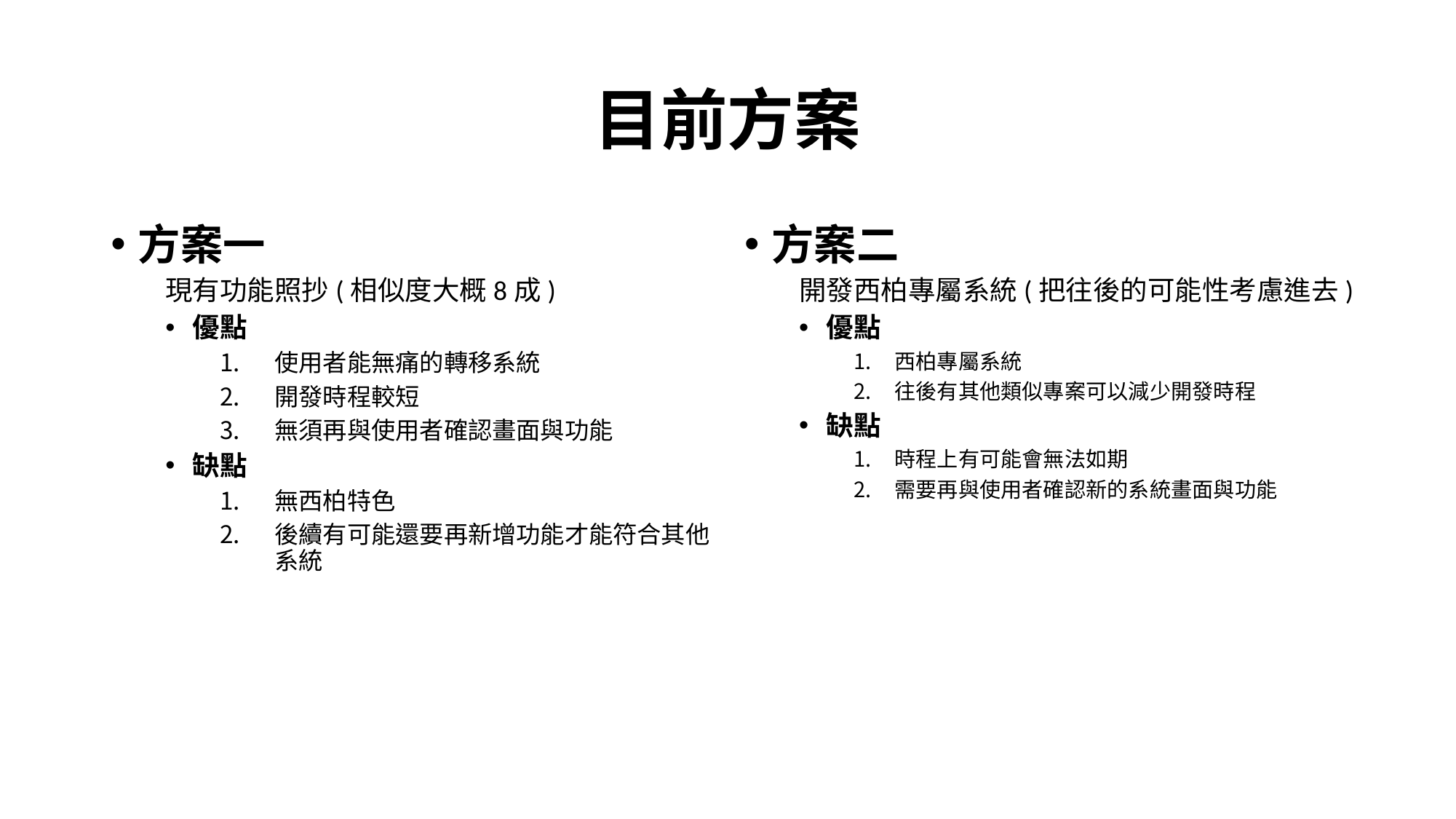

# 目前方案
方案一
現有功能照抄(相似度大概8成)
優點
使用者能無痛的轉移系統
開發時程較短
無須再與使用者確認畫面與功能
缺點
無西柏特色
後續有可能還要再新增功能才能符合其他系統
方案二
開發西柏專屬系統(把往後的可能性考慮進去)
優點
西柏專屬系統
往後有其他類似專案可以減少開發時程
缺點
時程上有可能會無法如期
需要再與使用者確認新的系統畫面與功能